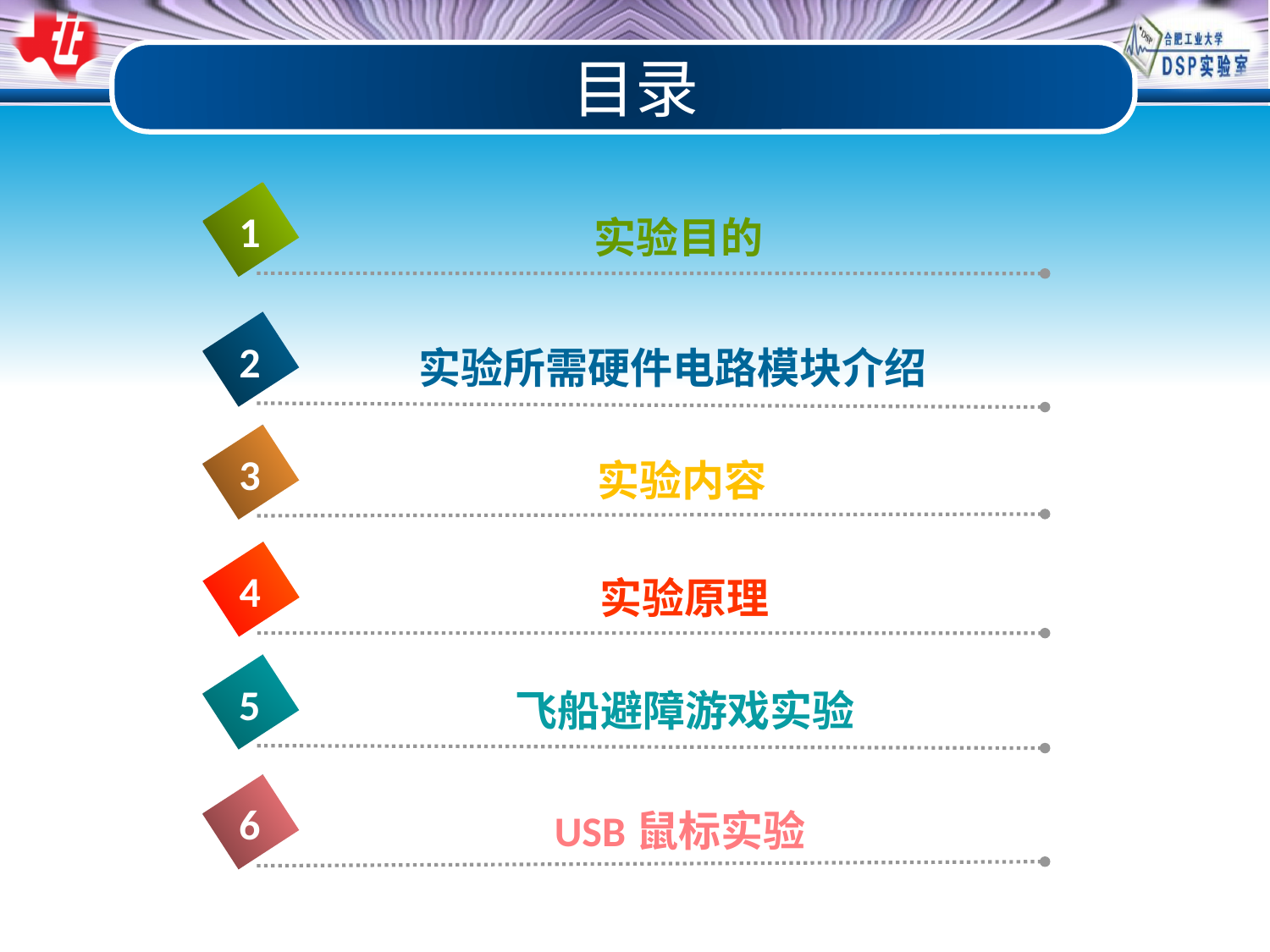

目录

1
实验目的

2
实验所需硬件电路模块介绍

3
实验内容

4
实验原理

5
飞船避障游戏实验

6
USB鼠标实验